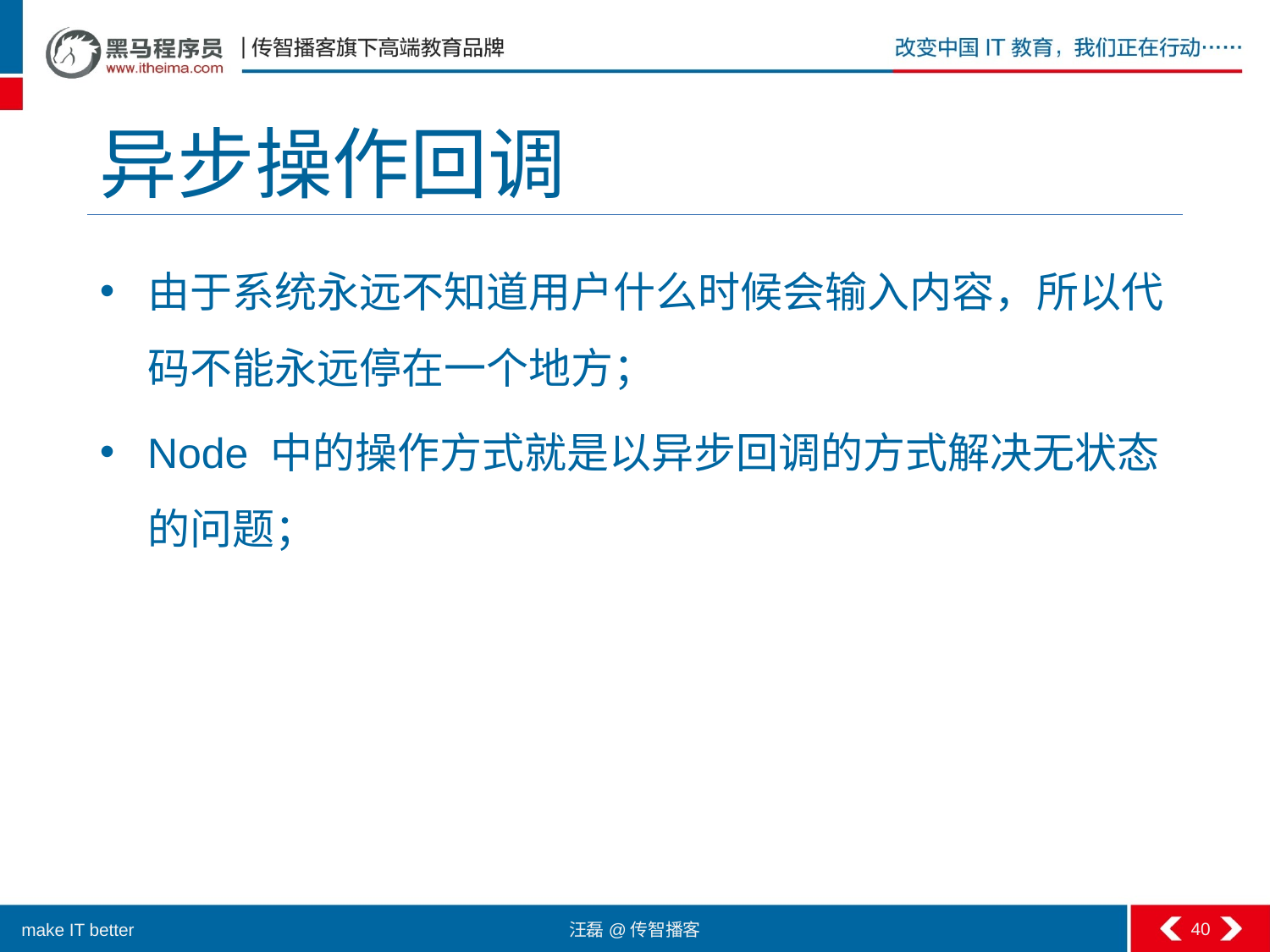

# 异步操作回调
由于系统永远不知道用户什么时候会输入内容，所以代码不能永远停在一个地方；
Node 中的操作方式就是以异步回调的方式解决无状态的问题；

40
汪磊@传智播客
make IT better